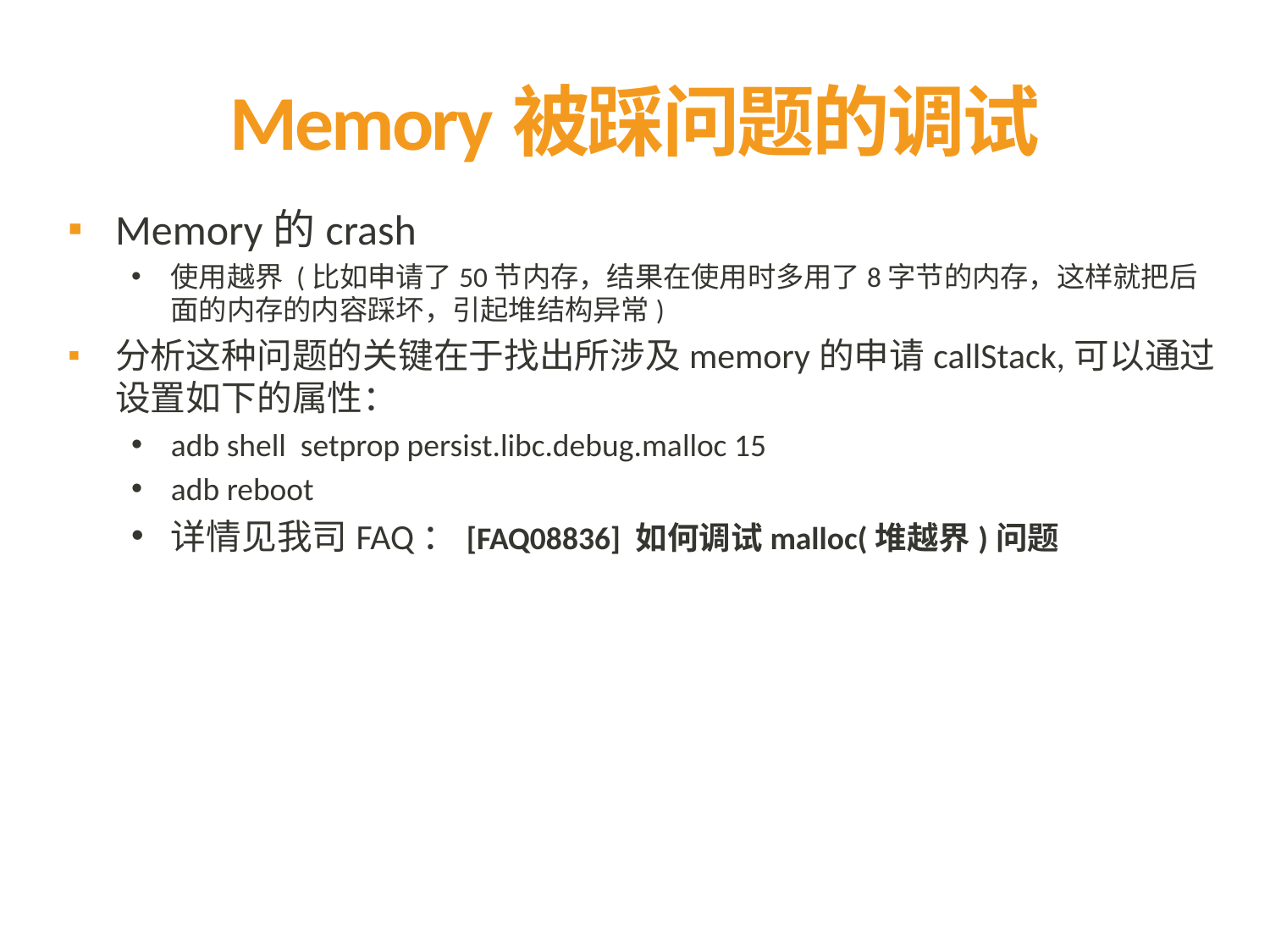

# Memory被踩问题的调试
Memory的crash
使用越界 (比如申请了50节内存，结果在使用时多用了8字节的内存，这样就把后面的内存的内容踩坏，引起堆结构异常)
分析这种问题的关键在于找出所涉及memory的申请callStack,可以通过设置如下的属性：
adb shell  setprop persist.libc.debug.malloc 15
adb reboot
详情见我司FAQ：[FAQ08836] 如何调试malloc(堆越界)问题